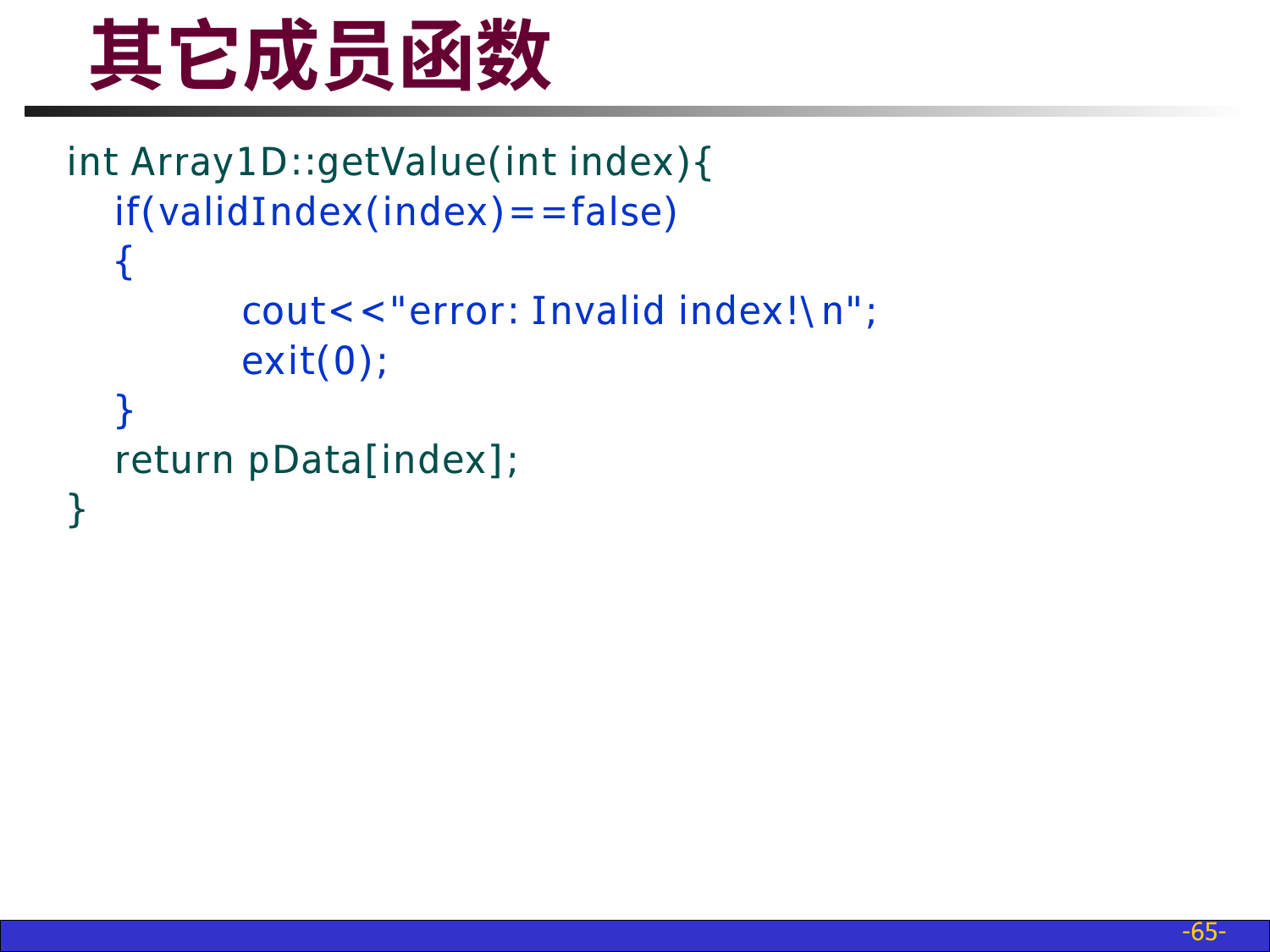

# 其它成员函数
int Array1D::getValue(int index){
	if(validIndex(index)==false)
	{
		cout<<"error: Invalid index!\n";
		exit(0);
	}
	return pData[index];
}
-65-